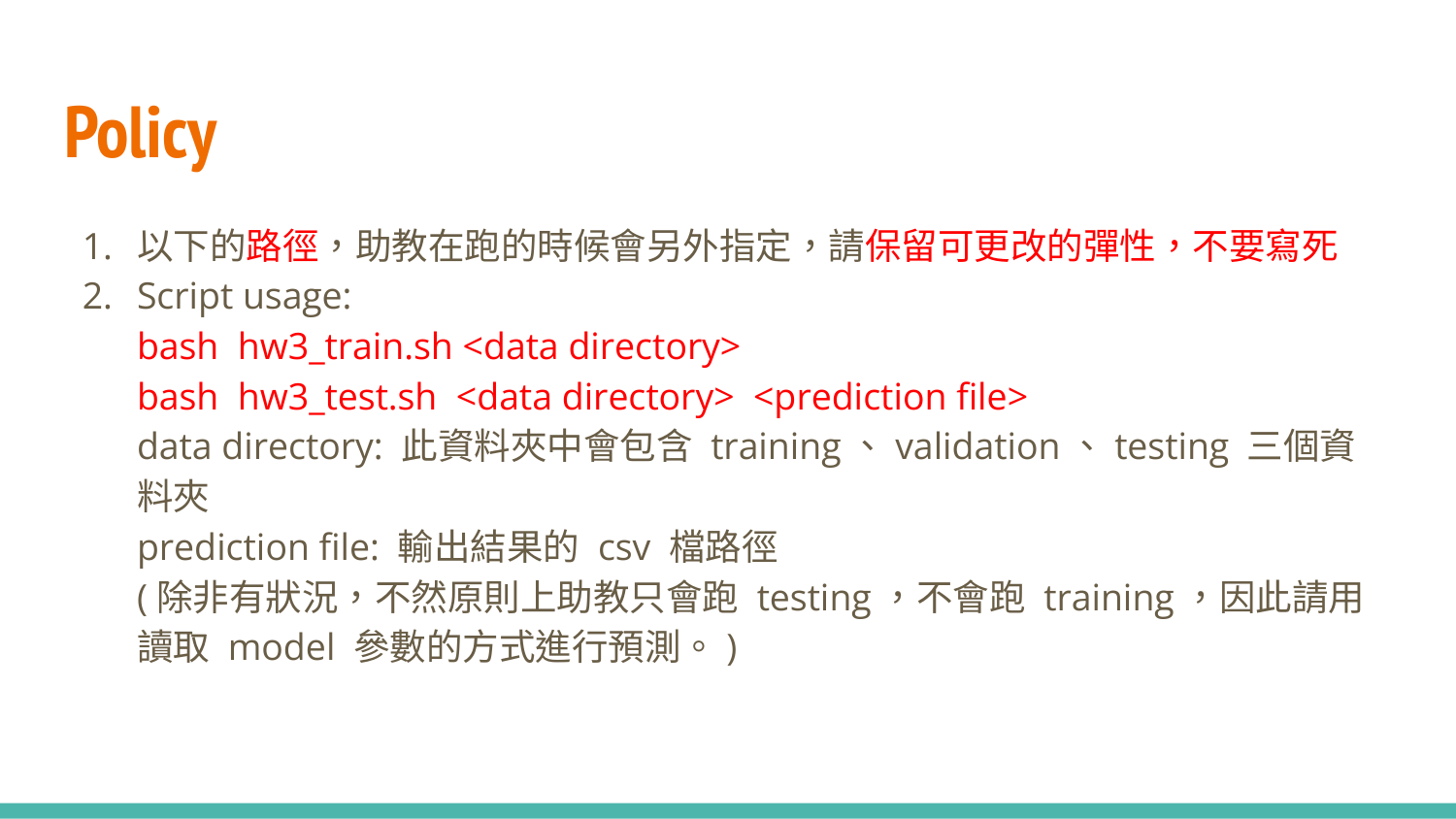

# Policy
以下的路徑，助教在跑的時候會另外指定，請保留可更改的彈性，不要寫死
Script usage:
bash  hw3_train.sh <data directory>
bash  hw3_test.sh  <data directory>  <prediction file>
data directory: 此資料夾中會包含 training、validation、testing 三個資料夾
prediction file: 輸出結果的 csv 檔路徑
(除非有狀況，不然原則上助教只會跑 testing，不會跑 training，因此請用讀取 model 參數的方式進行預測。)